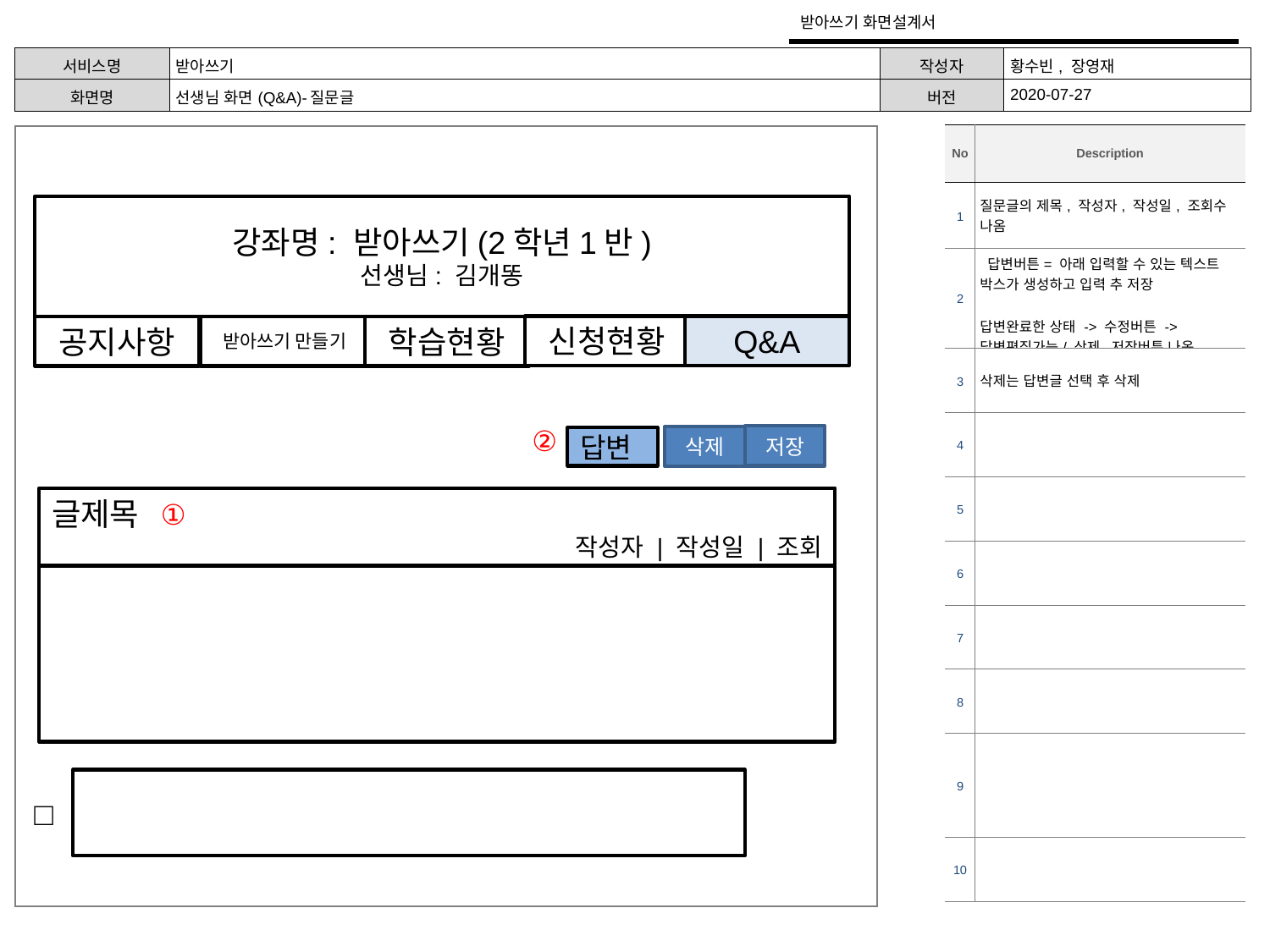

받아쓰기 화면설계서
| 서비스명 | 받아쓰기 | 작성자 | 황수빈, 장영재 |
| --- | --- | --- | --- |
| 화면명 | 선생님 화면(Q&A)-질문글 | 버전 | 2020-07-27 |
| No | Description |
| --- | --- |
| 1 | 질문글의 제목, 작성자, 작성일, 조회수 나옴 |
| 2 | 답변버튼= 아래 입력할 수 있는 텍스트 박스가 생성하고 입력 추 저장 답변완료한 상태 -> 수정버튼 -> 답변편집가능/ 삭제,저장버튼 나옴 |
| 3 | 삭제는 답변글 선택 후 삭제 |
| 4 |  |
| 5 |  |
| 6 |  |
| 7 |  |
| 8 |  |
| 9 |  |
| 10 |  |

강좌명: 받아쓰기(2학년1반)
선생님: 김개똥
신청현황
Q&A
공지사항
받아쓰기 만들기
학습현황
②
저장
삭제
답변
글제목
작성자 | 작성일 | 조회
①

□